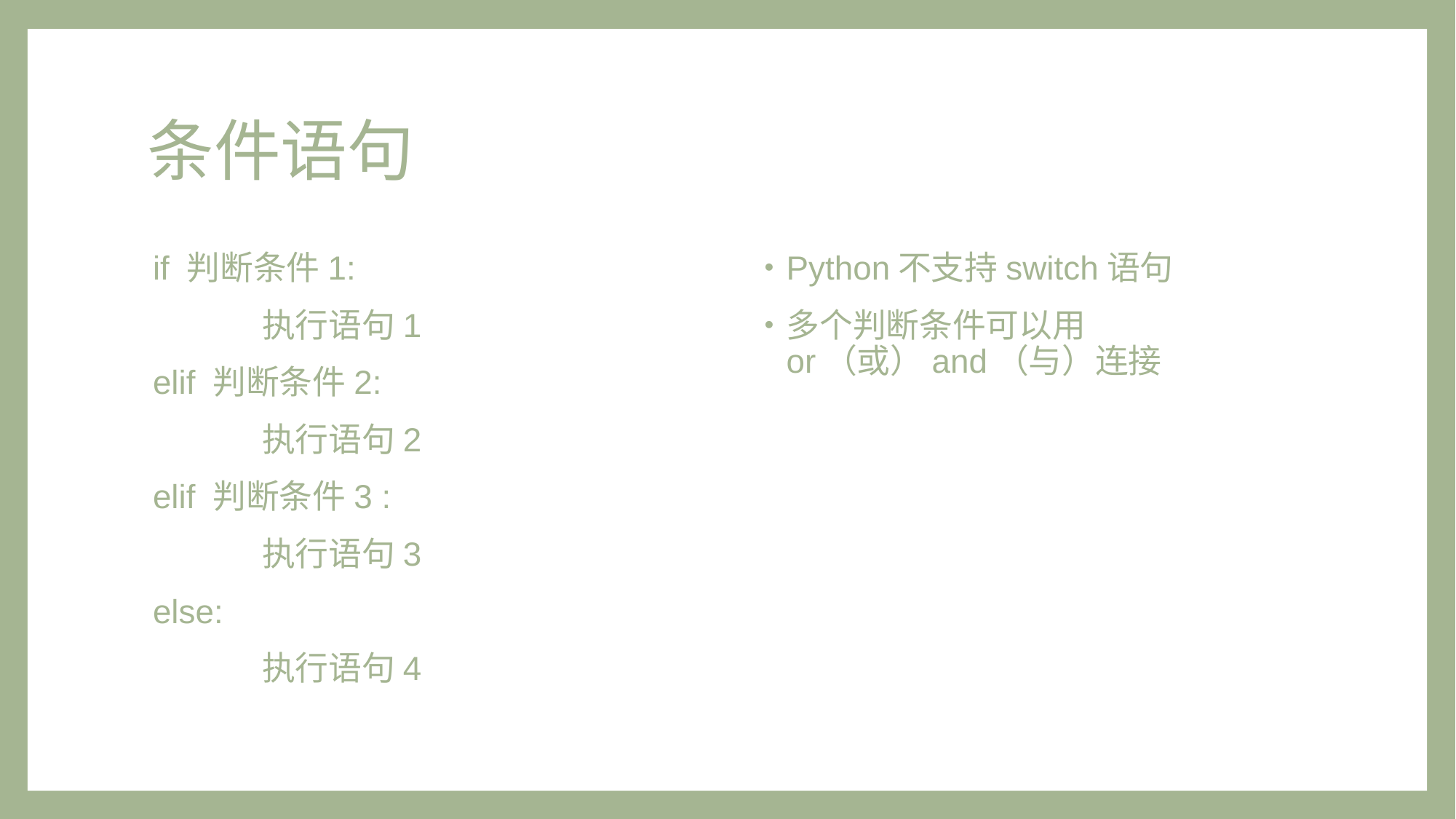

# 条件语句
if 判断条件1:
	执行语句1
elif 判断条件2:
	执行语句2
elif 判断条件3 :
	执行语句3
else:
	执行语句4
Python不支持switch语句
多个判断条件可以用or（或）and（与）连接